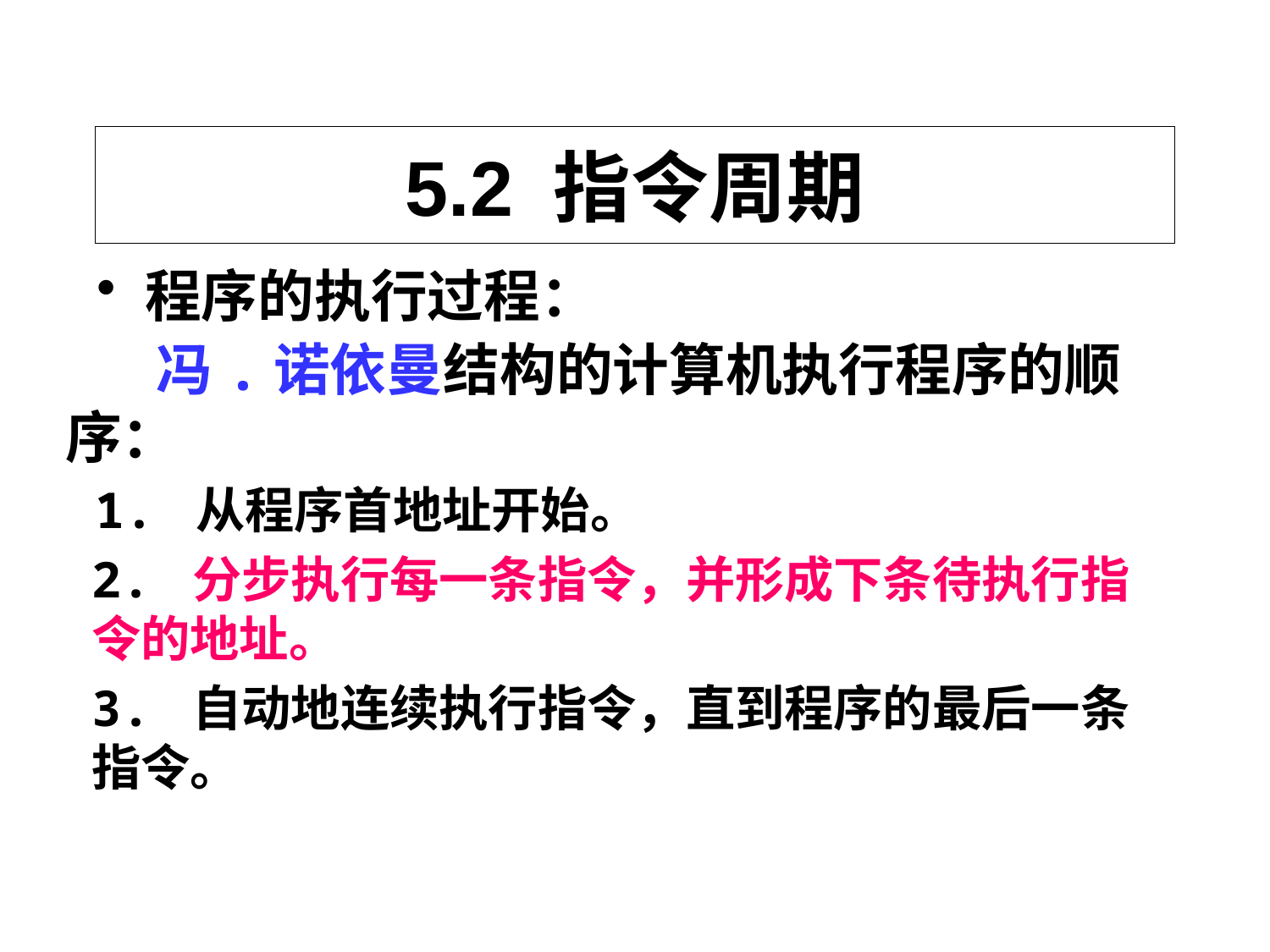

# 5.2 指令周期
程序的执行过程：
      冯.诺依曼结构的计算机执行程序的顺序：
 1. 从程序首地址开始。
2. 分步执行每一条指令，并形成下条待执行指令的地址。
3. 自动地连续执行指令，直到程序的最后一条指令。